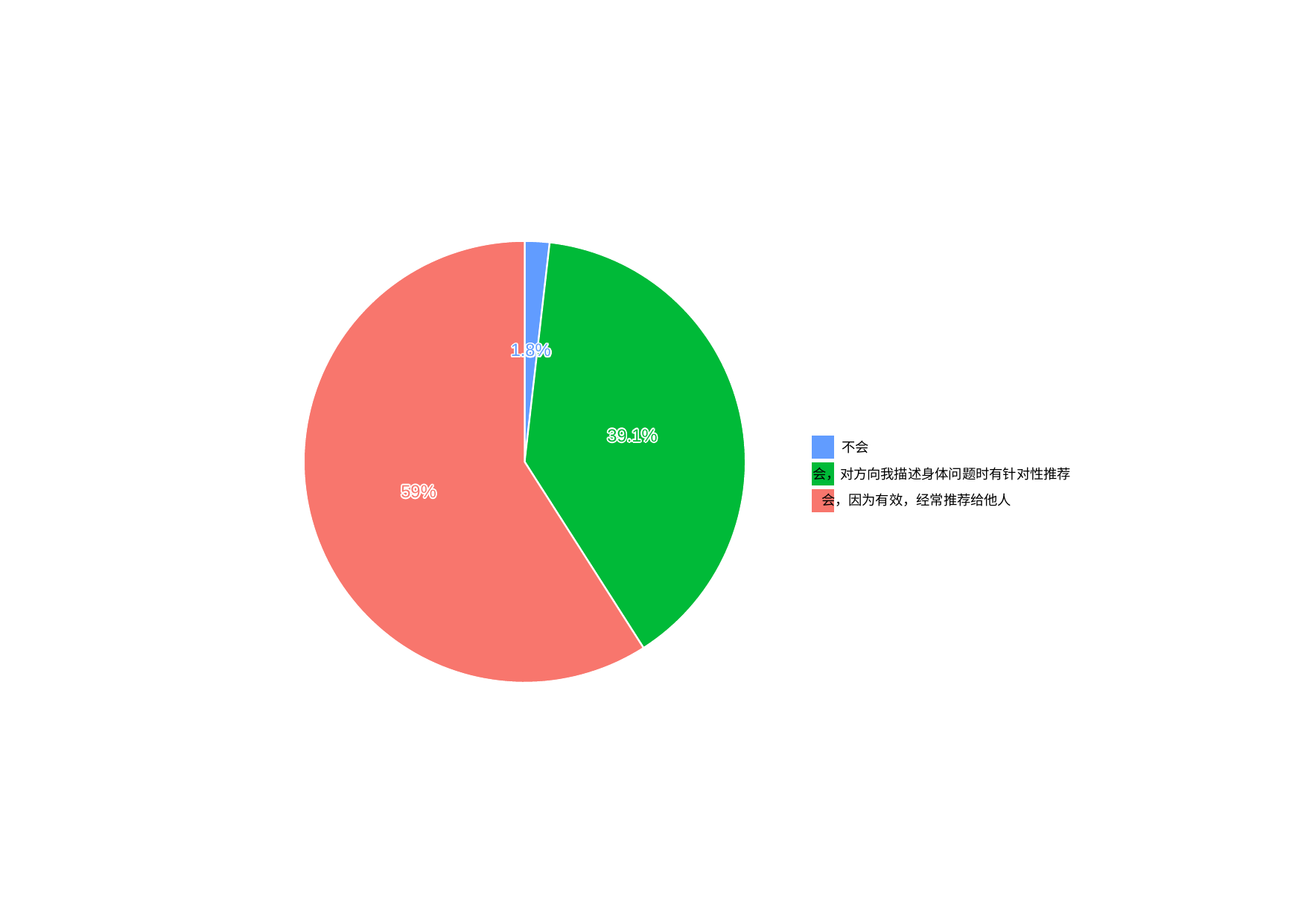

1.8%
1.8%
1.8%
1.8%
1.8%
1.8%
1.8%
1.8%
1.8%
1.8%
1.8%
1.8%
1.8%
1.8%
1.8%
1.8%
1.8%
39.1%
39.1%
39.1%
39.1%
39.1%
39.1%
39.1%
39.1%
39.1%
39.1%
39.1%
39.1%
39.1%
39.1%
39.1%
39.1%
39.1%

不会

会，对方向我描述身体问题时有针对性推荐
59%
59%
59%
59%
59%
59%
59%
59%
59%
59%
59%
59%
59%
59%
59%
59%
59%

会，因为有效，经常推荐给他人